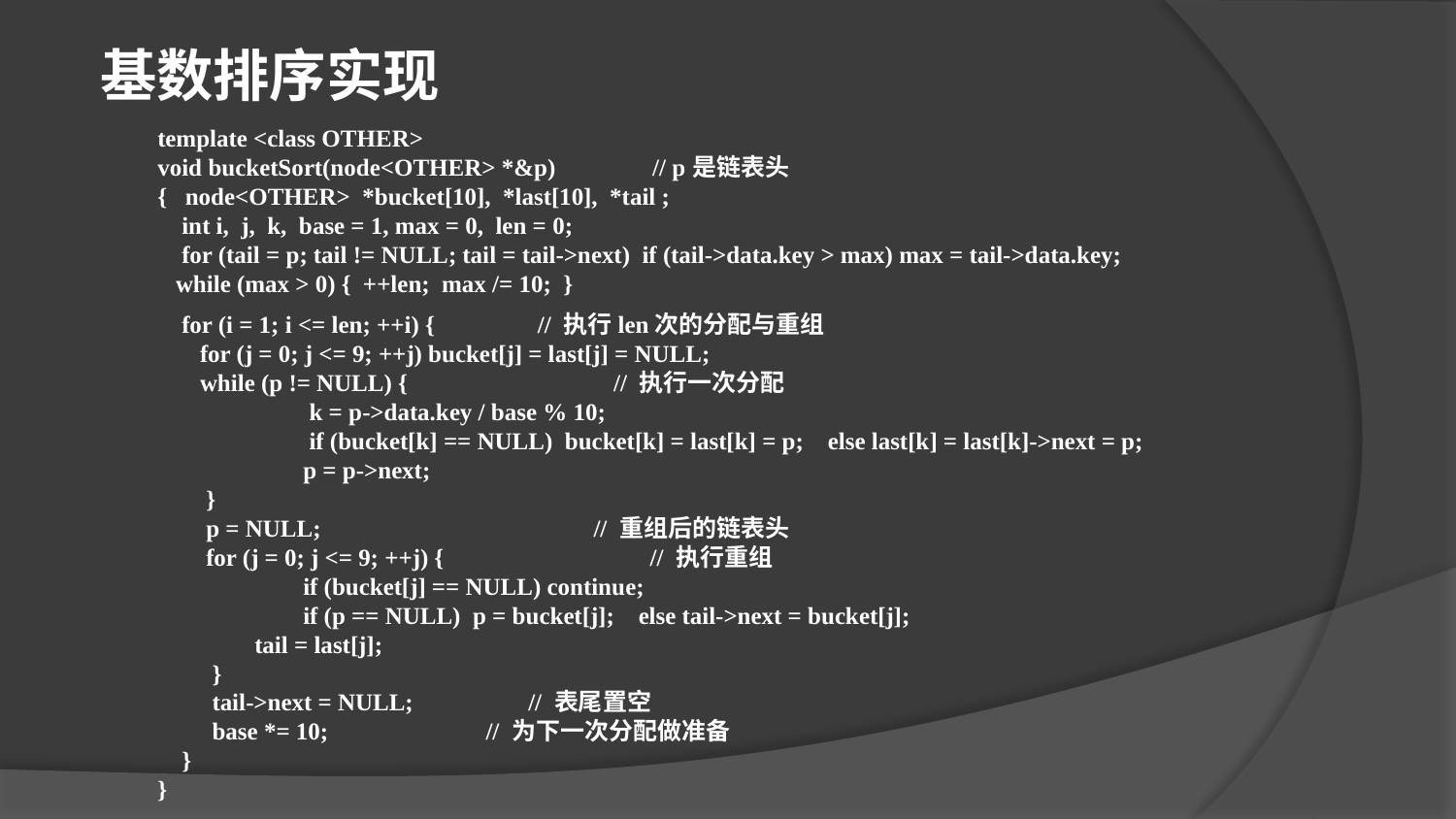

基数排序实现
template <class OTHER>
void bucketSort(node<OTHER> *&p)                // p是链表头
{   node<OTHER>  *bucket[10],  *last[10],  *tail ;
    int i,  j,  k,  base = 1, max = 0,  len = 0;
    for (tail = p; tail != NULL; tail = tail->next)  if (tail->data.key > max) max = tail->data.key;
   while (max > 0) {  ++len;  max /= 10;  }
    for (i = 1; i <= len; ++i) {                 // 执行len次的分配与重组
       for (j = 0; j <= 9; ++j) bucket[j] = last[j] = NULL;
       while (p != NULL) {                                  // 执行一次分配
  	 k = p->data.key / base % 10;
	 if (bucket[k] == NULL)  bucket[k] = last[k] = p;    else last[k] = last[k]->next = p;
	p = p->next;
        }
        p = NULL;                                             // 重组后的链表头
        for (j = 0; j <= 9; ++j) {                                  // 执行重组
 	if (bucket[j] == NULL) continue;
	if (p == NULL)  p = bucket[j];    else tail->next = bucket[j];
                tail = last[j];
         }
         tail->next = NULL;                   // 表尾置空
         base *= 10;                          // 为下一次分配做准备
    }
}